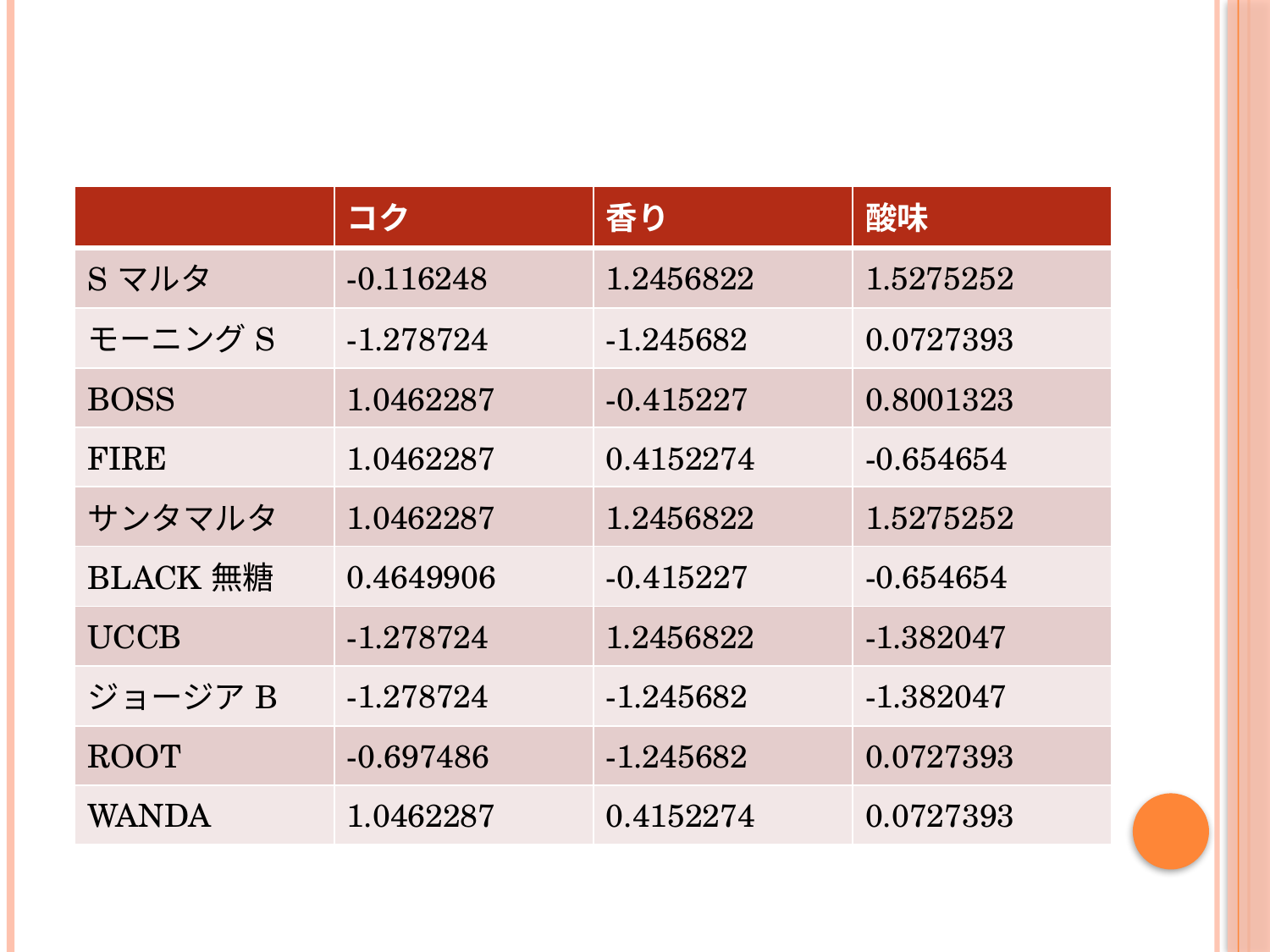

|  | コク | 香り | 酸味 |
| --- | --- | --- | --- |
| Sマルタ | -0.116248 | 1.2456822 | 1.5275252 |
| モーニングS | -1.278724 | -1.245682 | 0.0727393 |
| BOSS | 1.0462287 | -0.415227 | 0.8001323 |
| FIRE | 1.0462287 | 0.4152274 | -0.654654 |
| サンタマルタ | 1.0462287 | 1.2456822 | 1.5275252 |
| BLACK無糖 | 0.4649906 | -0.415227 | -0.654654 |
| UCCB | -1.278724 | 1.2456822 | -1.382047 |
| ジョージアB | -1.278724 | -1.245682 | -1.382047 |
| ROOT | -0.697486 | -1.245682 | 0.0727393 |
| WANDA | 1.0462287 | 0.4152274 | 0.0727393 |